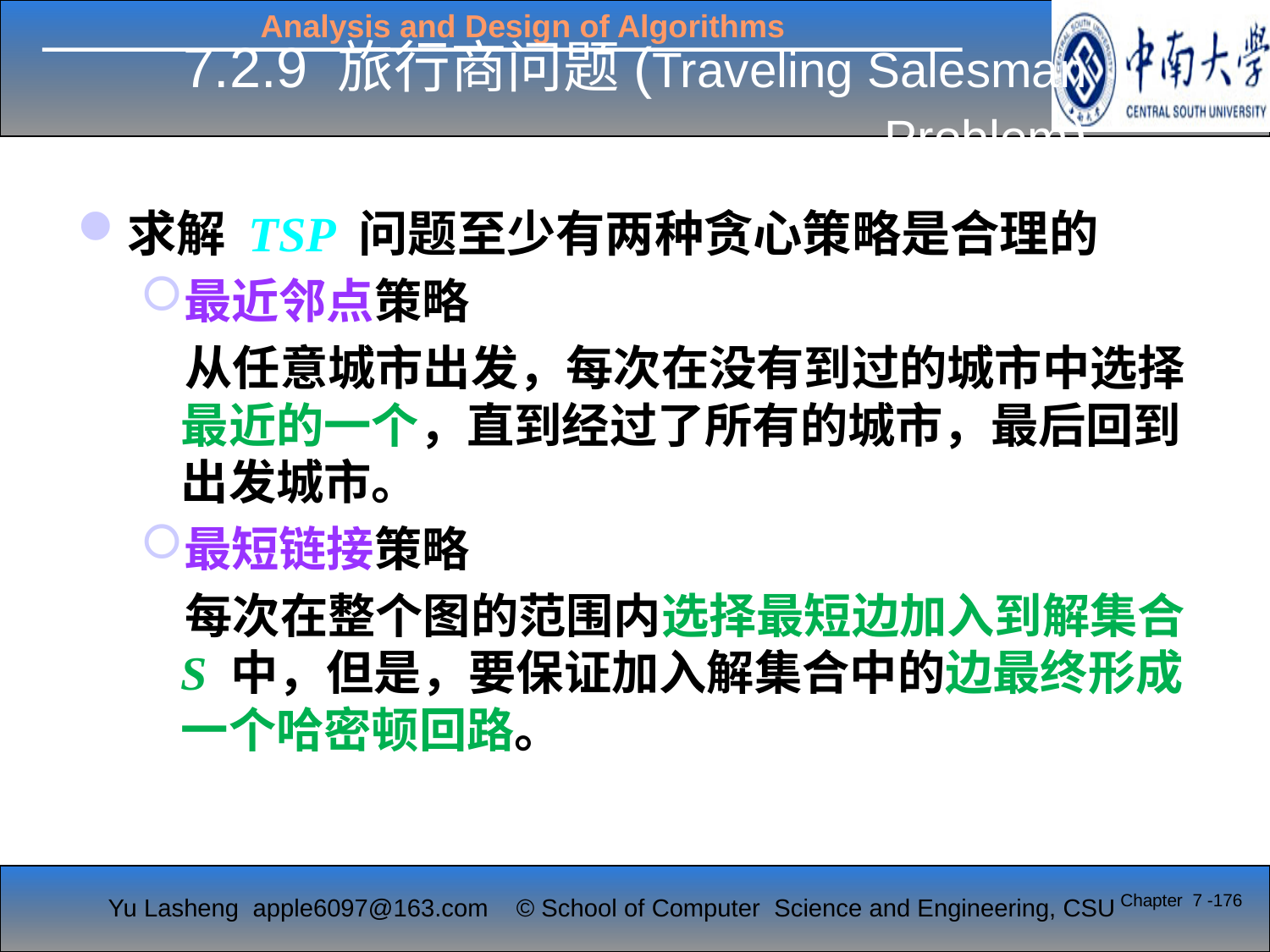

7.2.9 旅行商问题(Traveling Salesman Problem)
求解 TSP 问题至少有两种贪心策略是合理的
最近邻点策略
   从任意城市出发，每次在没有到过的城市中选择最近的一个，直到经过了所有的城市，最后回到出发城市。
最短链接策略
   每次在整个图的范围内选择最短边加入到解集合 S 中，但是，要保证加入解集合中的边最终形成一个哈密顿回路。
Chapter  7 -176